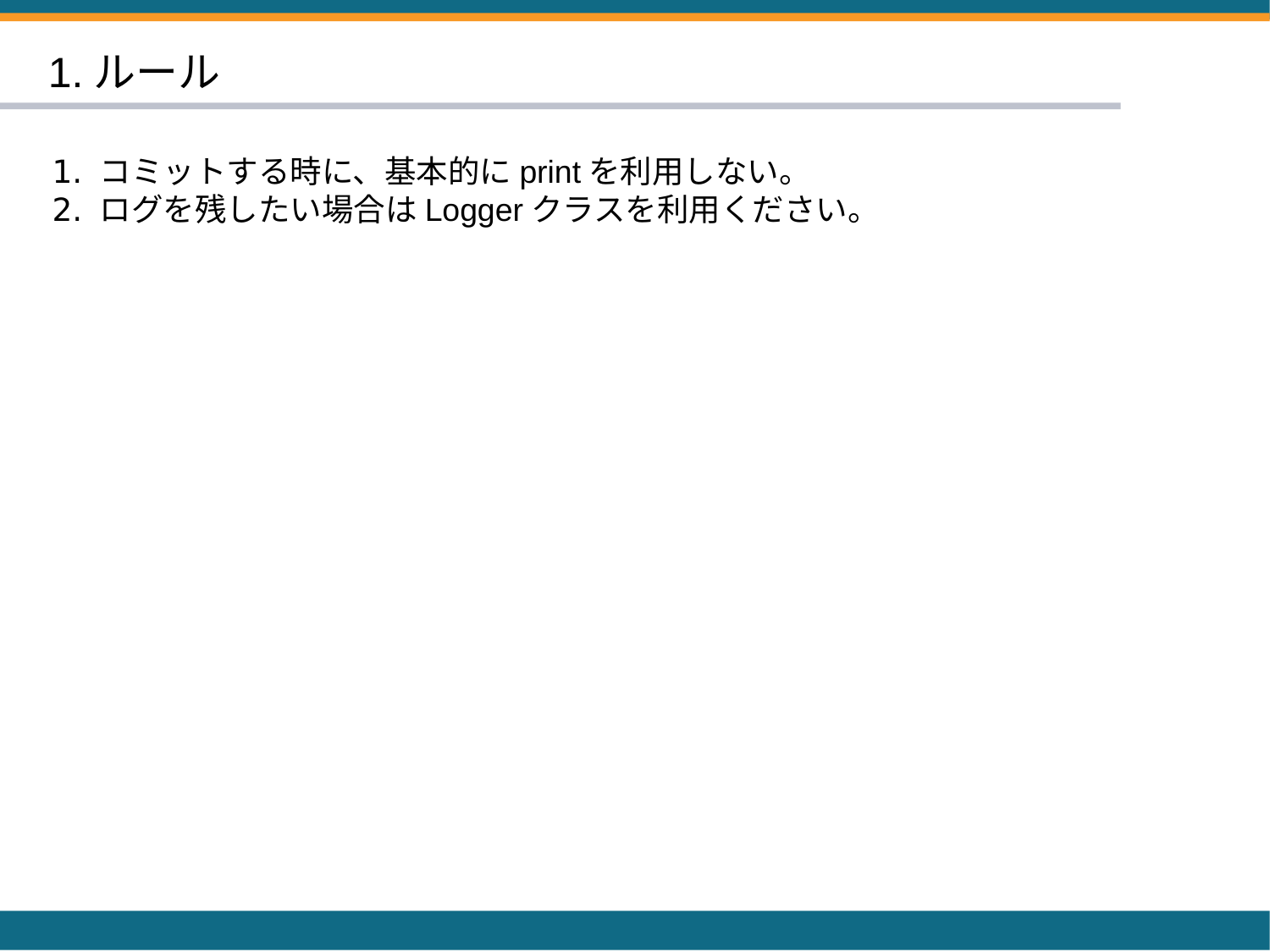

1.ルール

コミットする時に、基本的にprintを利用しない。
ログを残したい場合はLoggerクラスを利用ください。